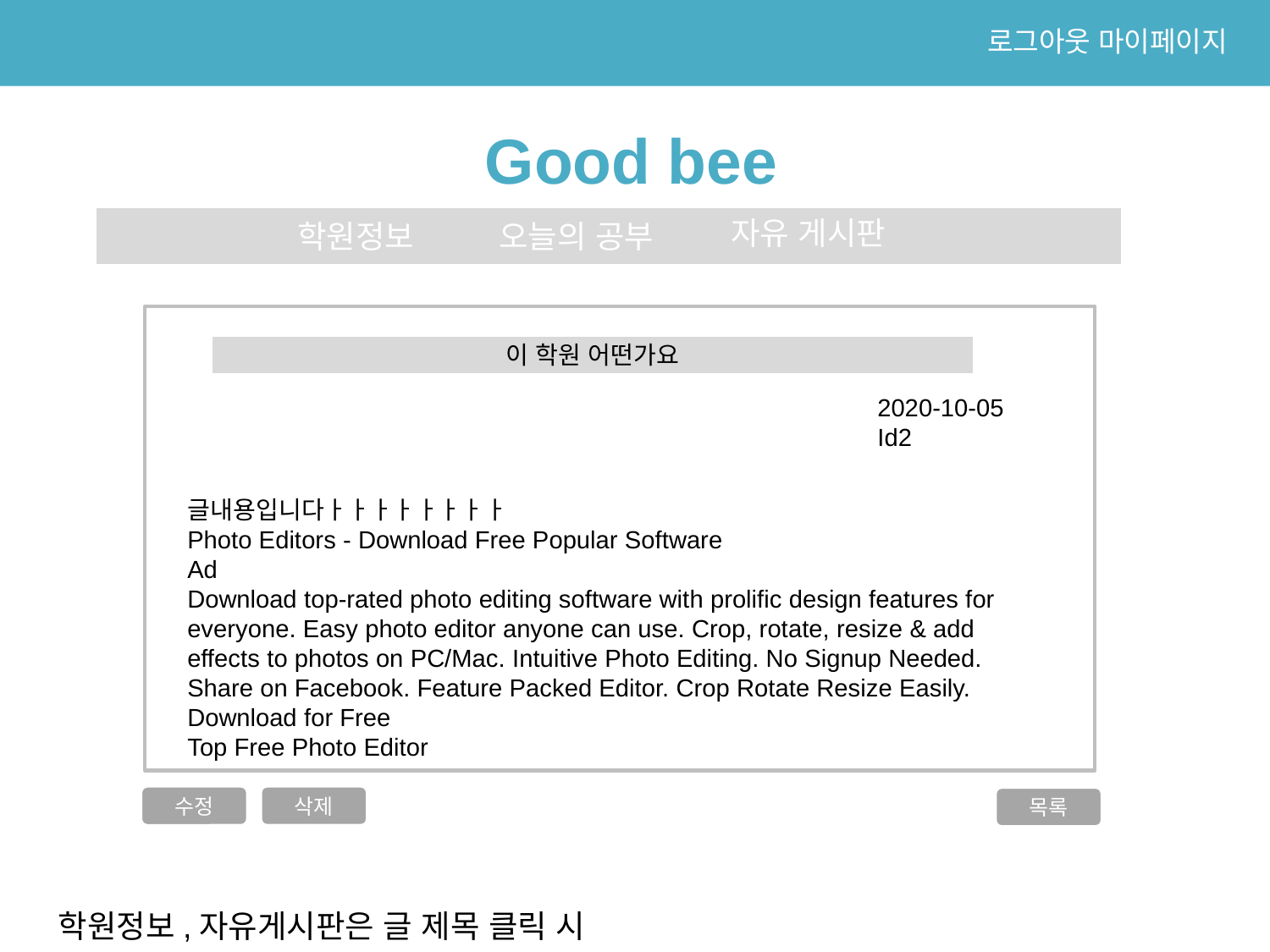

로그아웃 마이페이지
Good bee

자유 게시판
학원정보
오늘의 공부

이 학원 어떤가요
2020-10-05
Id2

글내용입니다ㅏㅏㅏㅏㅏㅏㅏㅏ
Photo Editors - Download Free Popular Software
Ad
Download top-rated photo editing software with prolific design features for everyone. Easy photo editor anyone can use. Crop, rotate, resize & add effects to photos on PC/Mac. Intuitive Photo Editing. No Signup Needed. Share on Facebook. Feature Packed Editor. Crop Rotate Resize Easily.
Download for Free
Top Free Photo Editor
삭제
수정
목록
학원정보,자유게시판은 글 제목 클릭 시